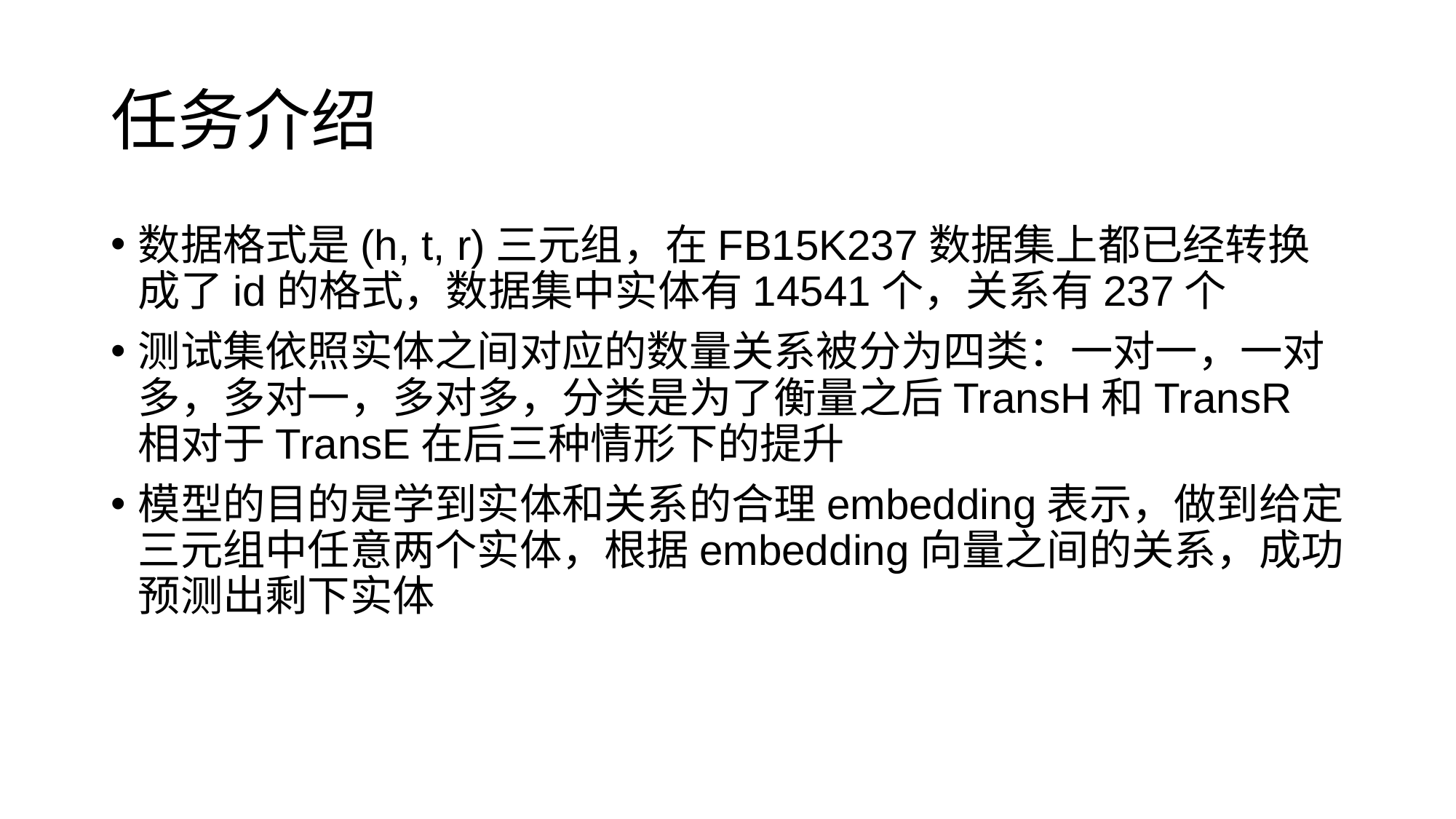

# 任务介绍
数据格式是(h, t, r)三元组，在FB15K237数据集上都已经转换成了id的格式，数据集中实体有14541个，关系有237个
测试集依照实体之间对应的数量关系被分为四类：一对一，一对多，多对一，多对多，分类是为了衡量之后TransH和TransR相对于TransE在后三种情形下的提升
模型的目的是学到实体和关系的合理embedding表示，做到给定三元组中任意两个实体，根据embedding向量之间的关系，成功预测出剩下实体